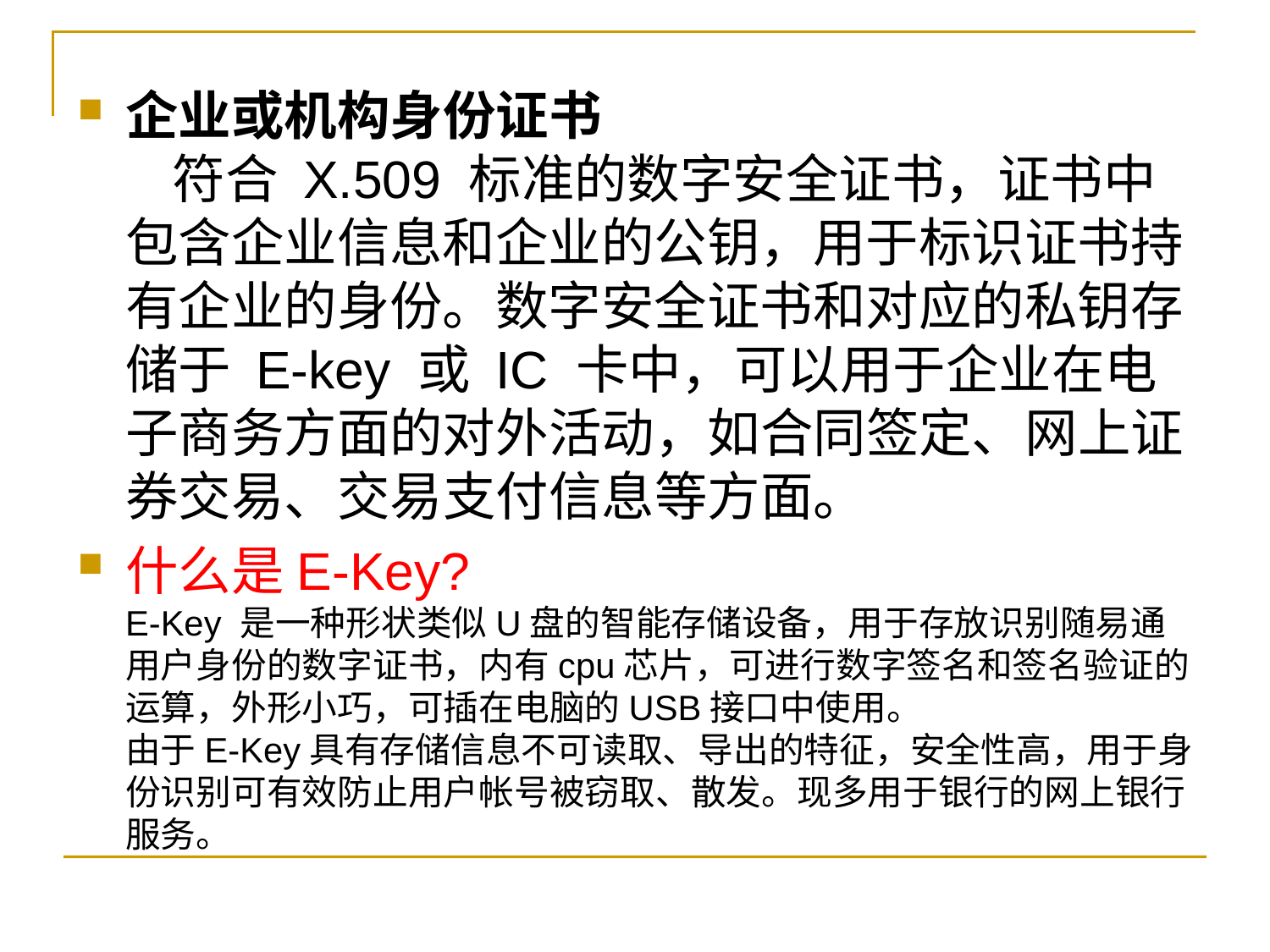

企业或机构身份证书
    符合 X.509 标准的数字安全证书，证书中包含企业信息和企业的公钥，用于标识证书持有企业的身份。数字安全证书和对应的私钥存储于 E-key 或 IC 卡中，可以用于企业在电子商务方面的对外活动，如合同签定、网上证券交易、交易支付信息等方面。
什么是E-Key?
E-Key 是一种形状类似U盘的智能存储设备，用于存放识别随易通用户身份的数字证书，内有cpu芯片，可进行数字签名和签名验证的运算，外形小巧，可插在电脑的USB接口中使用。
由于E-Key具有存储信息不可读取、导出的特征，安全性高，用于身份识别可有效防止用户帐号被窃取、散发。现多用于银行的网上银行服务。